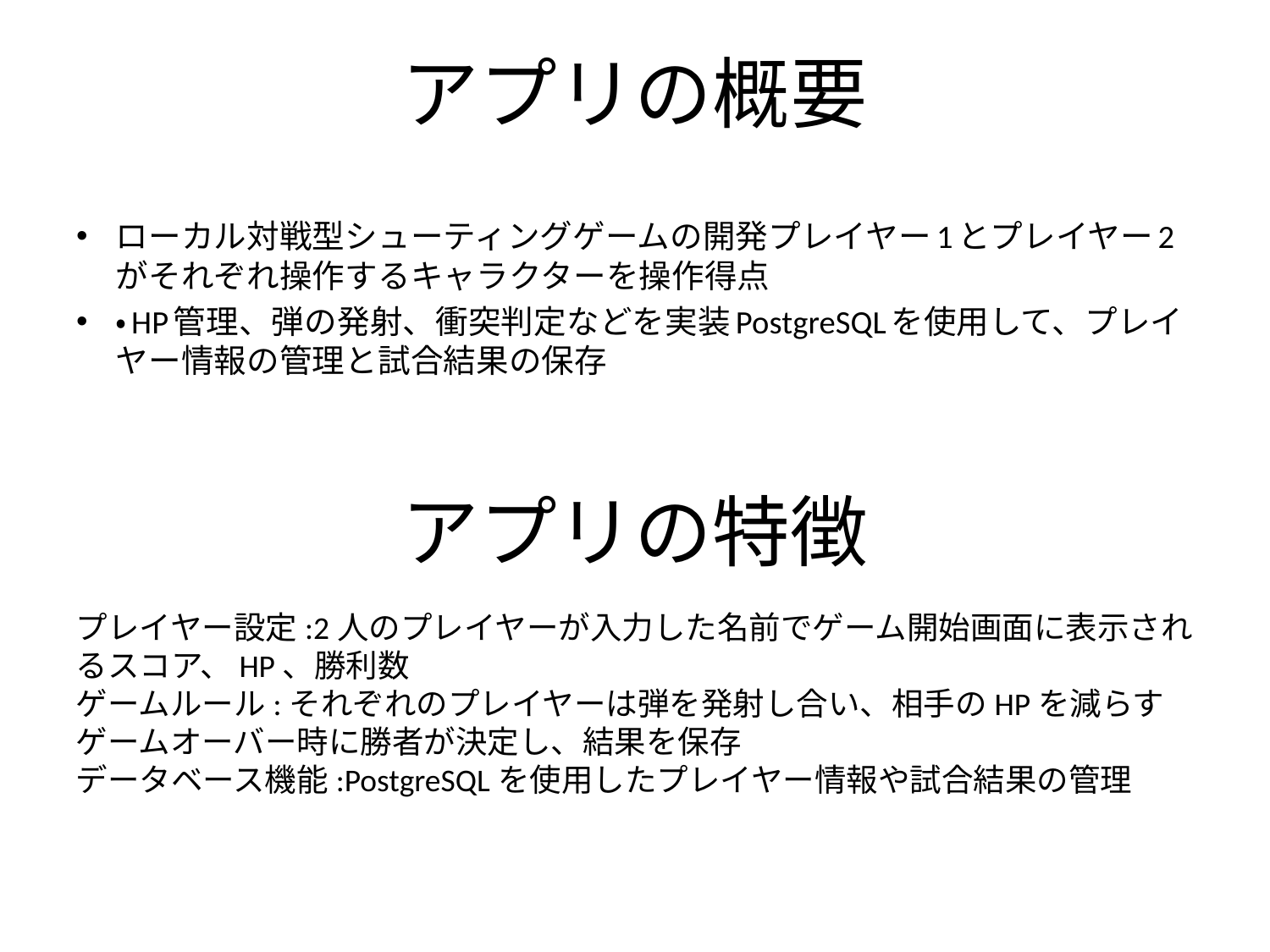

# アプリの概要

ローカル対戦型シューティングゲームの開発プレイヤー1とプレイヤー2がそれぞれ操作するキャラクターを操作得点
・HP管理、弾の発射、衝突判定などを実装PostgreSQLを使用して、プレイヤー情報の管理と試合結果の保存
アプリの特徴

プレイヤー設定:2人のプレイヤーが入力した名前でゲーム開始画面に表示されるスコア、HP、勝利数
ゲームルール:それぞれのプレイヤーは弾を発射し合い、相手のHPを減らすゲームオーバー時に勝者が決定し、結果を保存
データベース機能:PostgreSQLを使用したプレイヤー情報や試合結果の管理